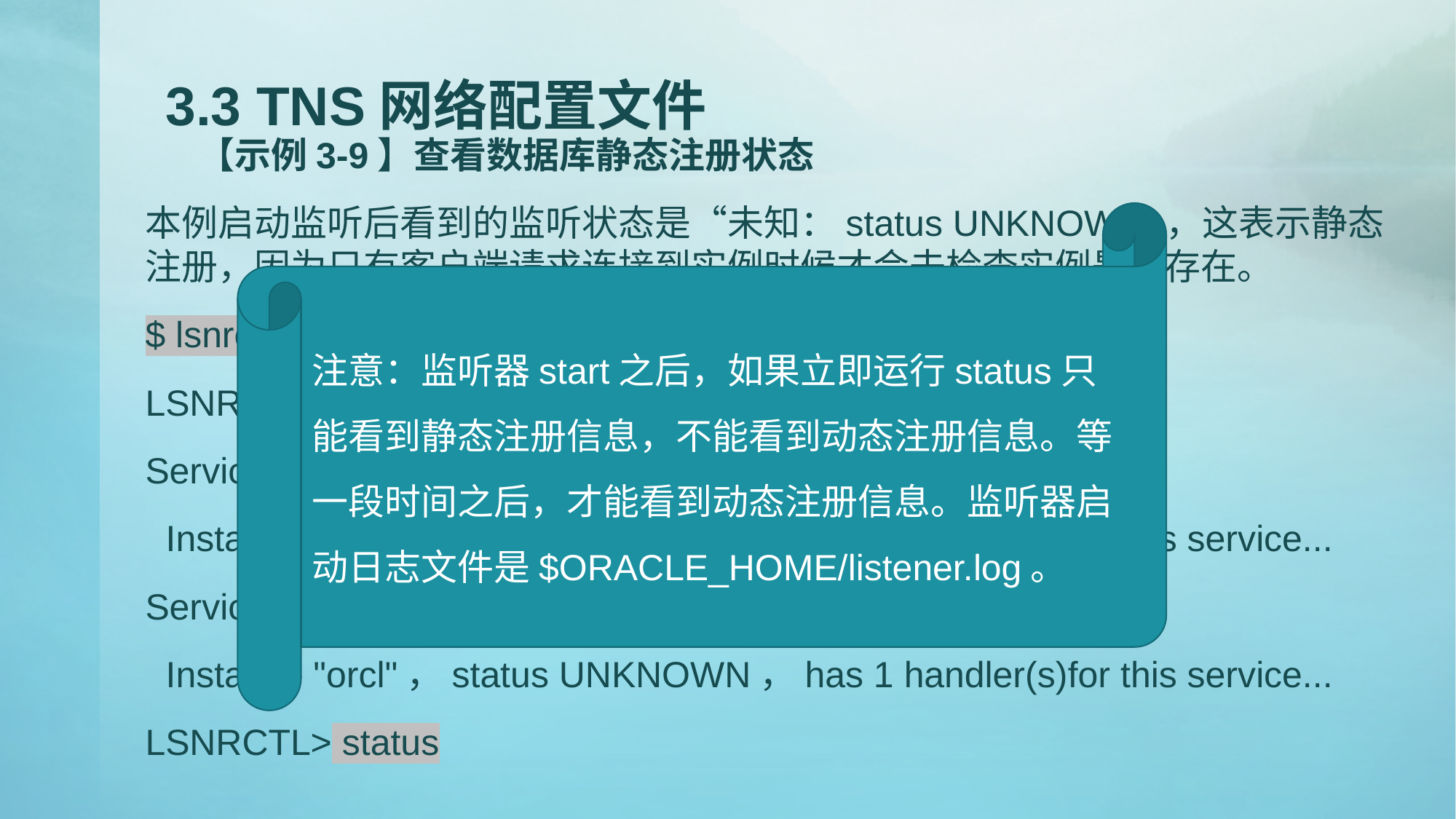

# 3.3 TNS网络配置文件 【示例3-9】查看数据库静态注册状态
本例启动监听后看到的监听状态是“未知：status UNKNOWN”，这表示静态注册，因为只有客户端请求连接到实例时候才会去检查实例是否存在。
$ lsnrctl
LSNRCTL> start
Service "orcl" has 1 instance(s).
  Instance "orcl"，status UNKNOWN，has 1 handler(s)for this service...
Service "pdborcl" has 1 instance(s).
  Instance "orcl"，status UNKNOWN，has 1 handler(s)for this service...
LSNRCTL> status
...
注意：监听器start之后，如果立即运行status只能看到静态注册信息，不能看到动态注册信息。等一段时间之后，才能看到动态注册信息。监听器启动日志文件是$ORACLE_HOME/listener.log。